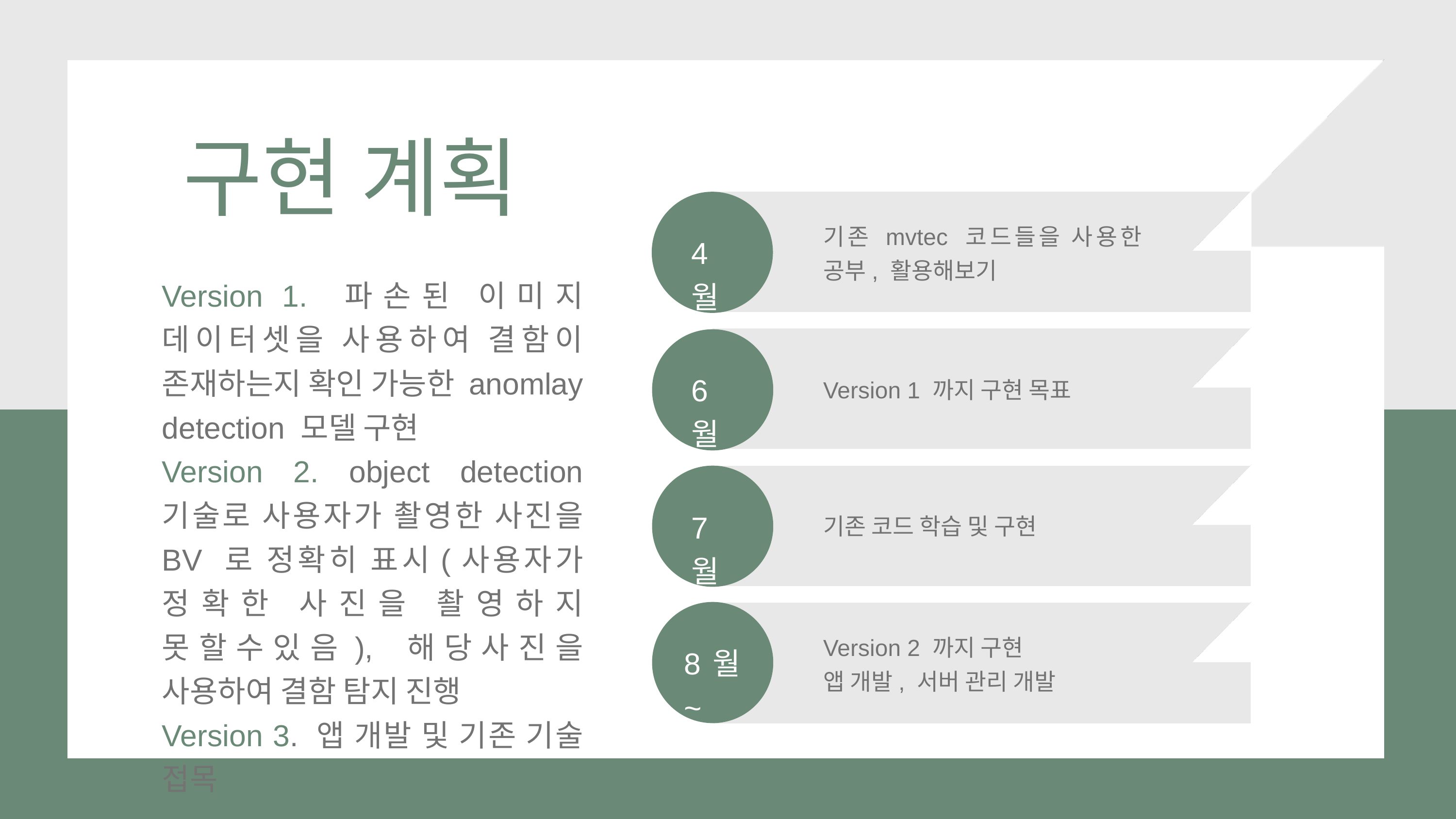

구현 계획

기존 mvtec 코드들을 사용한 공부, 활용해보기
4월
Version 1. 파손된 이미지 데이터셋을 사용하여 결함이 존재하는지 확인 가능한 anomlay detection 모델 구현
Version 2. object detection 기술로 사용자가 촬영한 사진을 BV 로 정확히 표시(사용자가 정확한 사진을 촬영하지 못할수있음), 해당사진을 사용하여 결함 탐지 진행
Version 3. 앱 개발 및 기존 기술 접목

6월
Version 1 까지 구현 목표

7월
기존 코드 학습 및 구현

Version 2 까지 구현
앱 개발, 서버 관리 개발
8월~